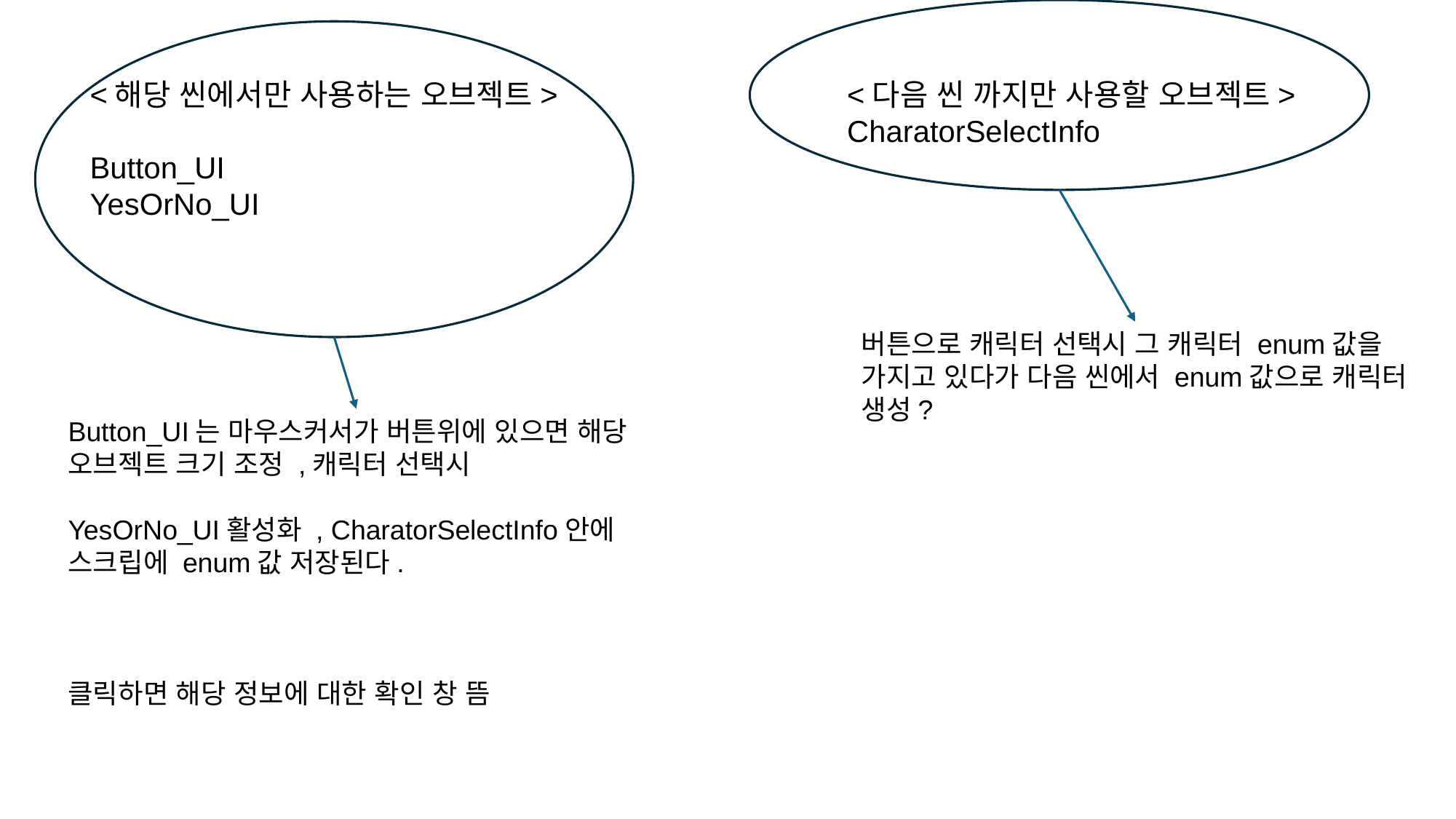

<해당 씬에서만 사용하는 오브젝트>

Button_UI
YesOrNo_UI

<다음 씬 까지만 사용할 오브젝트>
CharatorSelectInfo
버튼으로 캐릭터 선택시 그 캐릭터 enum값을 가지고 있다가 다음 씬에서 enum값으로 캐릭터 생성?
Button_UI는 마우스커서가 버튼위에 있으면 해당 오브젝트 크기 조정 ,캐릭터 선택시

YesOrNo_UI활성화 , CharatorSelectInfo안에 스크립에 enum값 저장된다.

클릭하면 해당 정보에 대한 확인 창 뜸